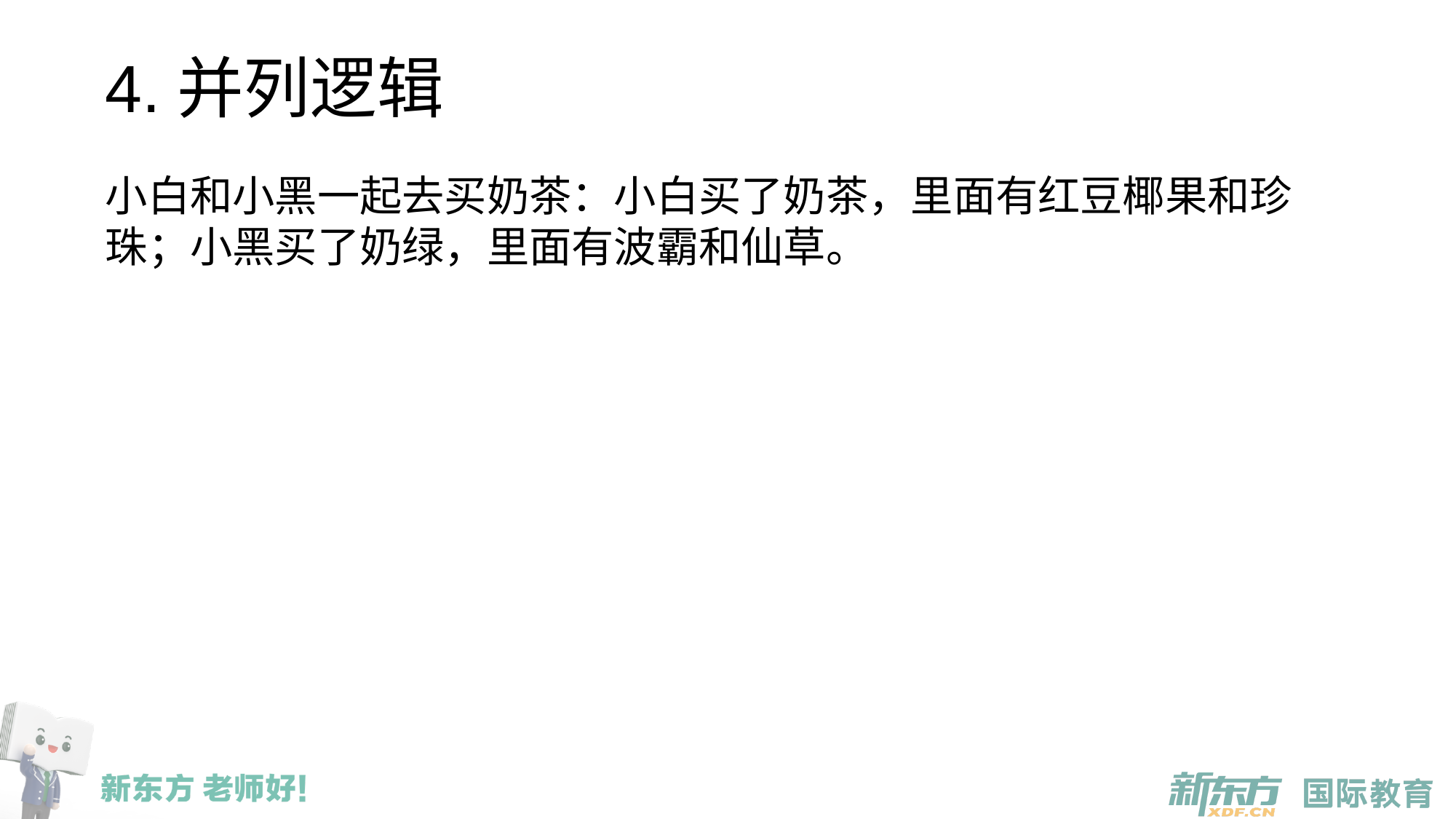

# 4.并列逻辑
小白和小黑一起去买奶茶：小白买了奶茶，里面有红豆椰果和珍珠；小黑买了奶绿，里面有波霸和仙草。